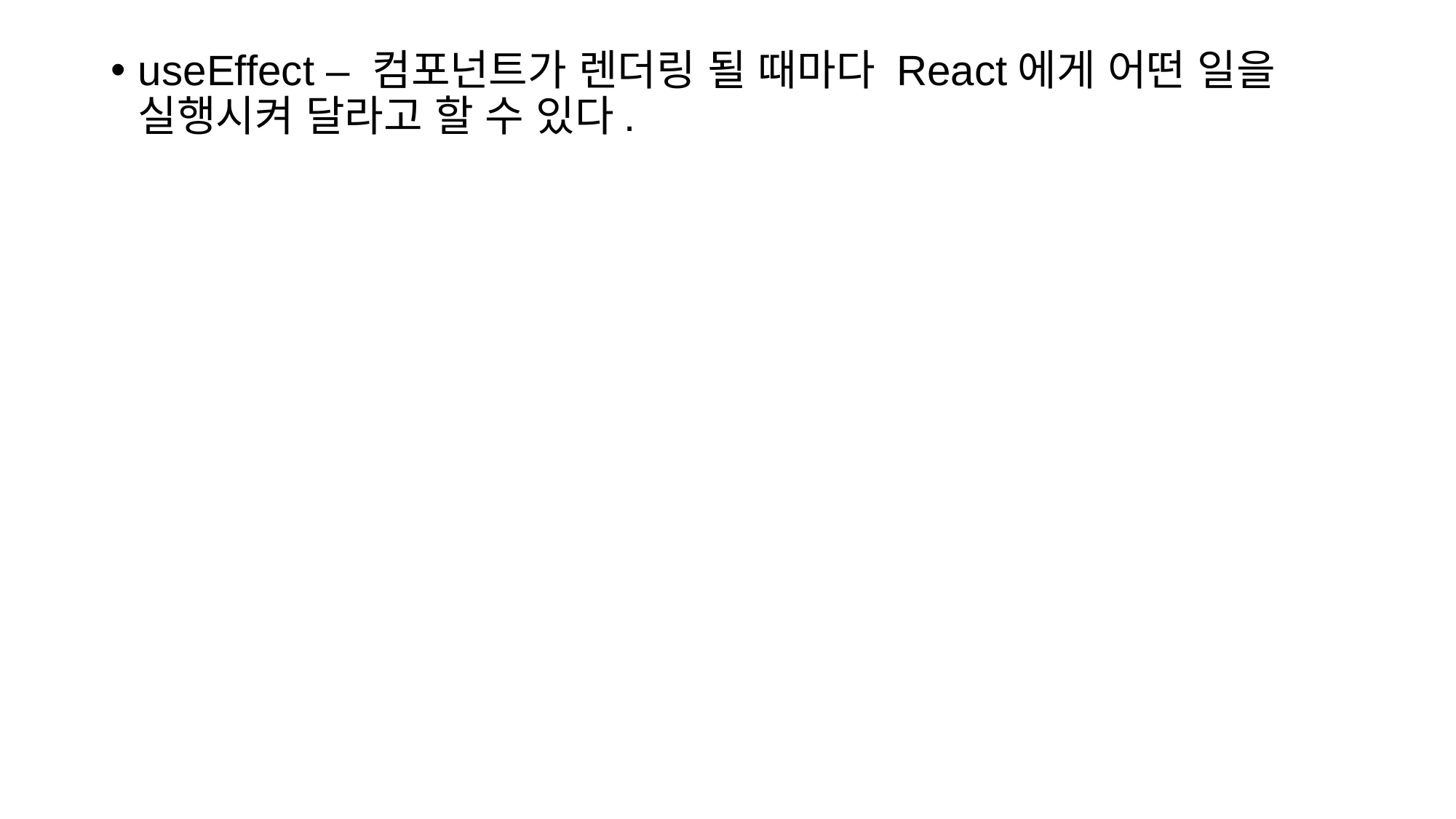

useEffect – 컴포넌트가 렌더링 될 때마다 React에게 어떤 일을 실행시켜 달라고 할 수 있다.